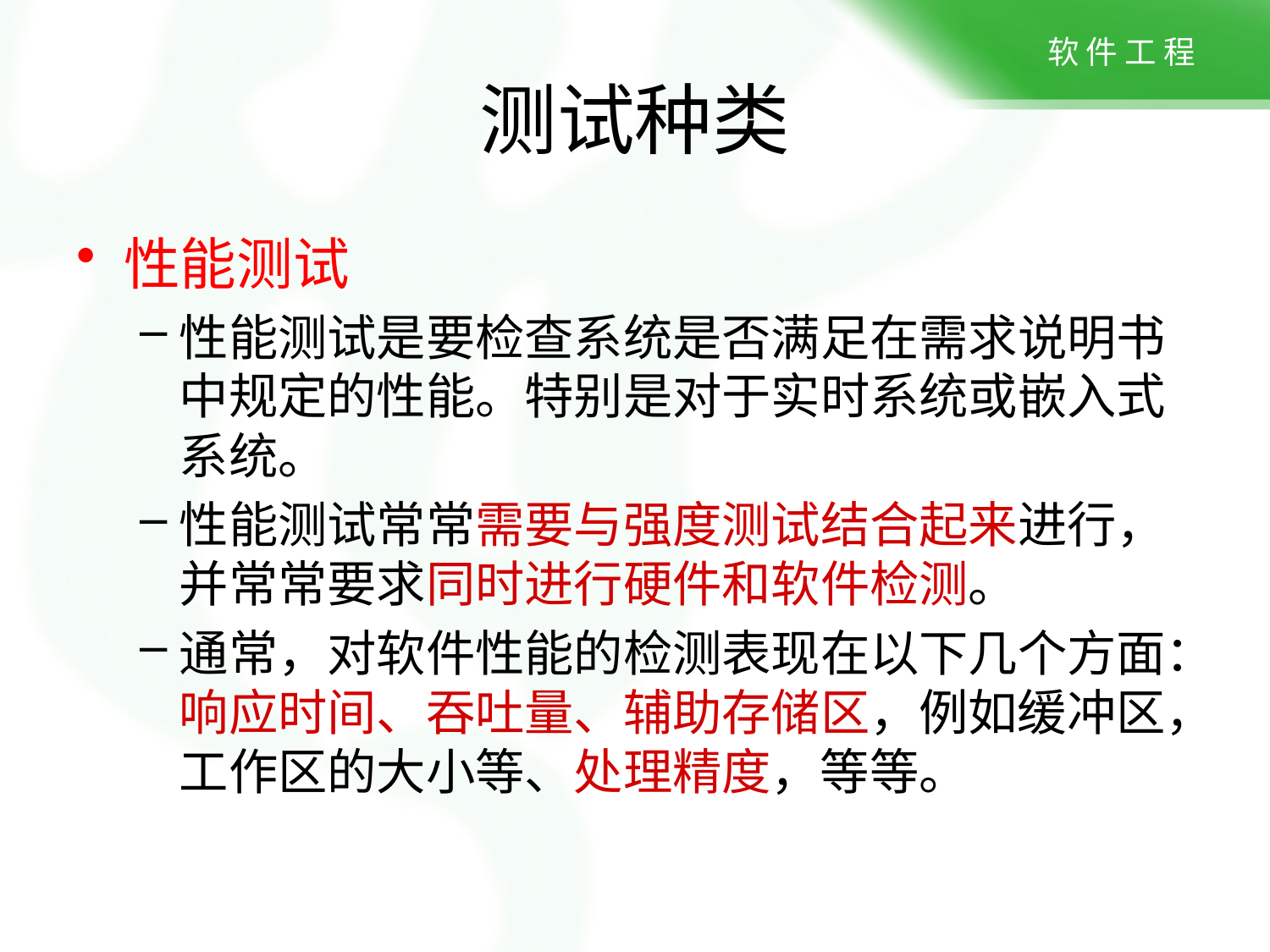

# 测试种类
性能测试
性能测试是要检查系统是否满足在需求说明书中规定的性能。特别是对于实时系统或嵌入式系统。
性能测试常常需要与强度测试结合起来进行，并常常要求同时进行硬件和软件检测。
通常，对软件性能的检测表现在以下几个方面：响应时间、吞吐量、辅助存储区，例如缓冲区，工作区的大小等、处理精度，等等。